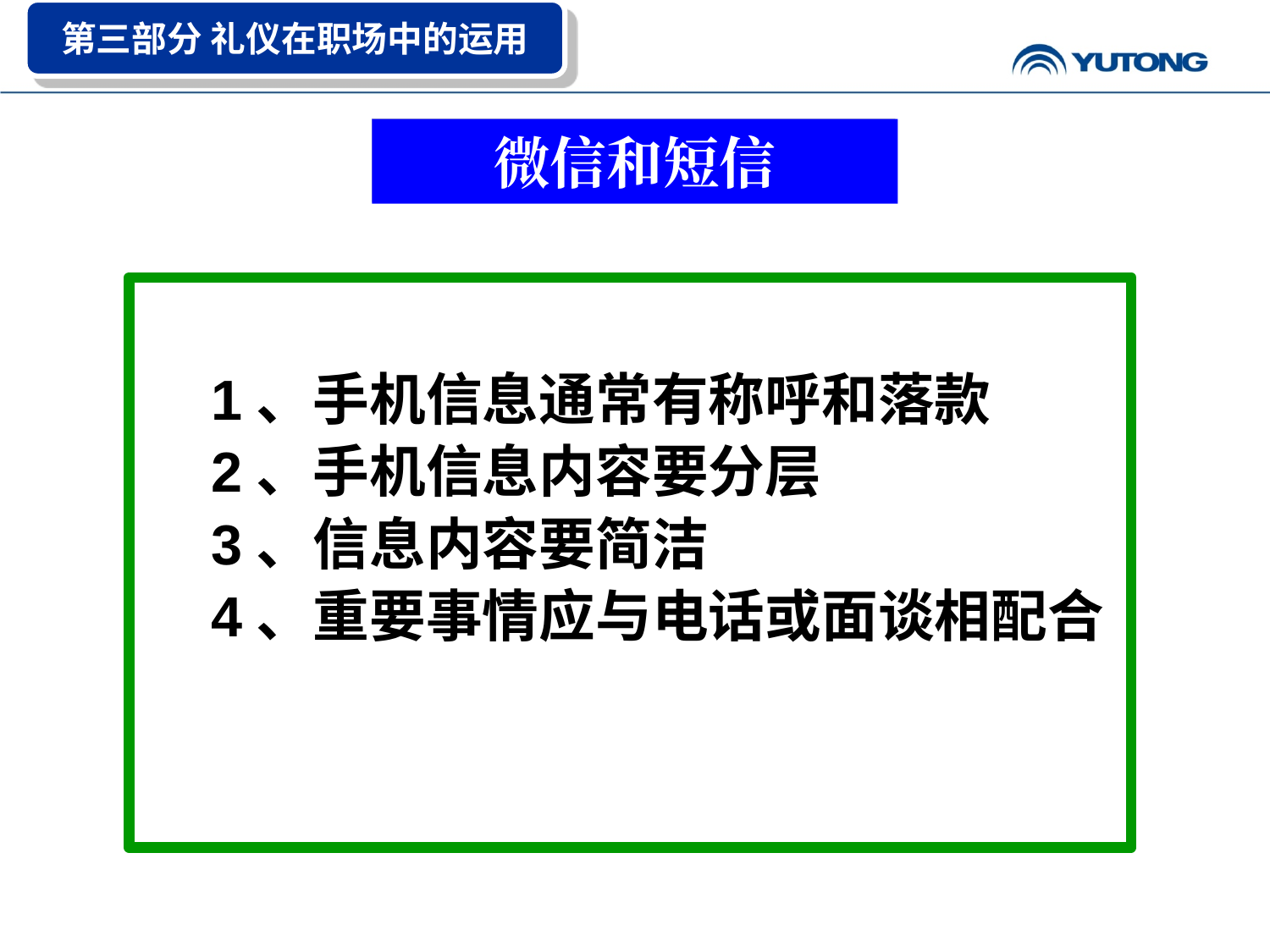

第三部分 礼仪在职场中的运用
微信和短信

　1、手机信息通常有称呼和落款
　2、手机信息内容要分层
　3、信息内容要简洁
　4、重要事情应与电话或面谈相配合